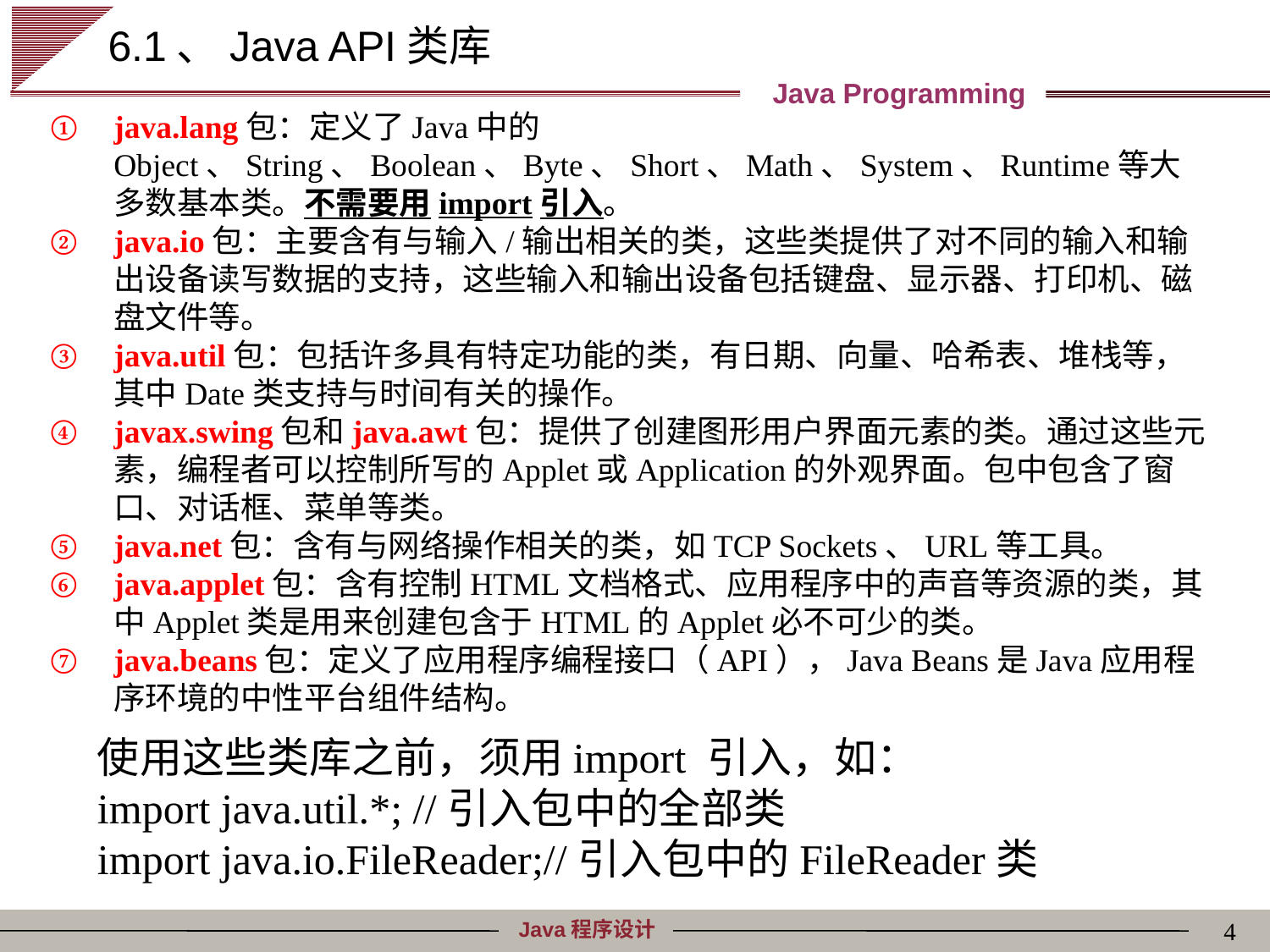

# 6.1、Java API类库
java.lang包：定义了Java中的Object、String、Boolean、Byte、Short、Math、System、Runtime等大多数基本类。不需要用import引入。
java.io包：主要含有与输入/输出相关的类，这些类提供了对不同的输入和输出设备读写数据的支持，这些输入和输出设备包括键盘、显示器、打印机、磁盘文件等。
java.util包：包括许多具有特定功能的类，有日期、向量、哈希表、堆栈等，其中Date类支持与时间有关的操作。
javax.swing包和java.awt包：提供了创建图形用户界面元素的类。通过这些元素，编程者可以控制所写的Applet或Application的外观界面。包中包含了窗口、对话框、菜单等类。
java.net包：含有与网络操作相关的类，如TCP Sockets、URL等工具。
java.applet包：含有控制HTML文档格式、应用程序中的声音等资源的类，其中Applet类是用来创建包含于HTML的Applet必不可少的类。
java.beans包：定义了应用程序编程接口（API），Java Beans是Java应用程序环境的中性平台组件结构。
使用这些类库之前，须用import 引入，如：
import java.util.*; //引入包中的全部类
import java.io.FileReader;//引入包中的FileReader类